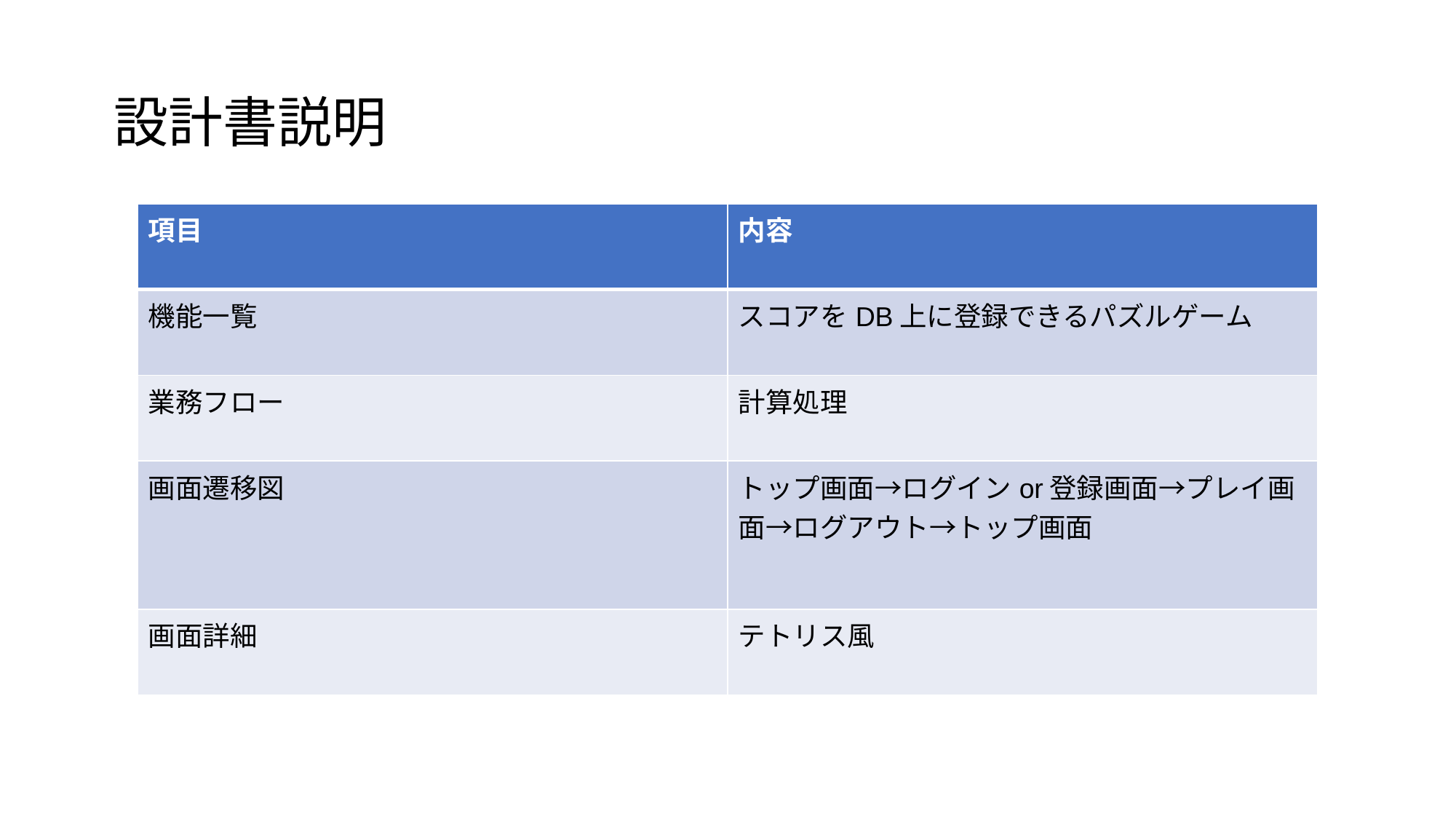

設計書説明
| 項目 | 内容 |
| --- | --- |
| 機能一覧 | スコアをDB上に登録できるパズルゲーム |
| 業務フロー | 計算処理 |
| 画面遷移図 | トップ画面→ログインor登録画面→プレイ画面→ログアウト→トップ画面 |
| 画面詳細 | テトリス風 |